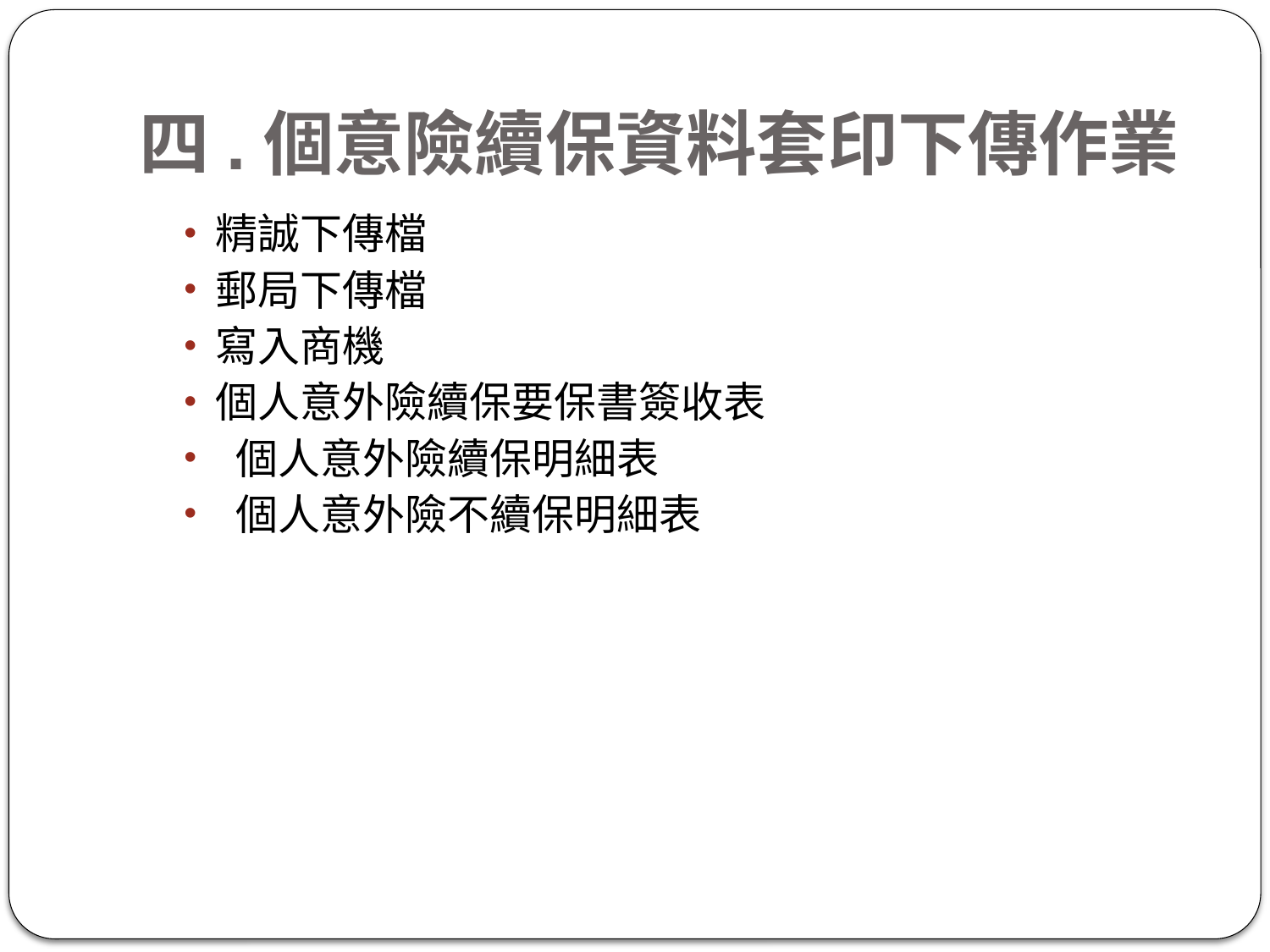

# 四.個意險續保資料套印下傳作業
精誠下傳檔
郵局下傳檔
寫入商機
個人意外險續保要保書簽收表
 個人意外險續保明細表
 個人意外險不續保明細表